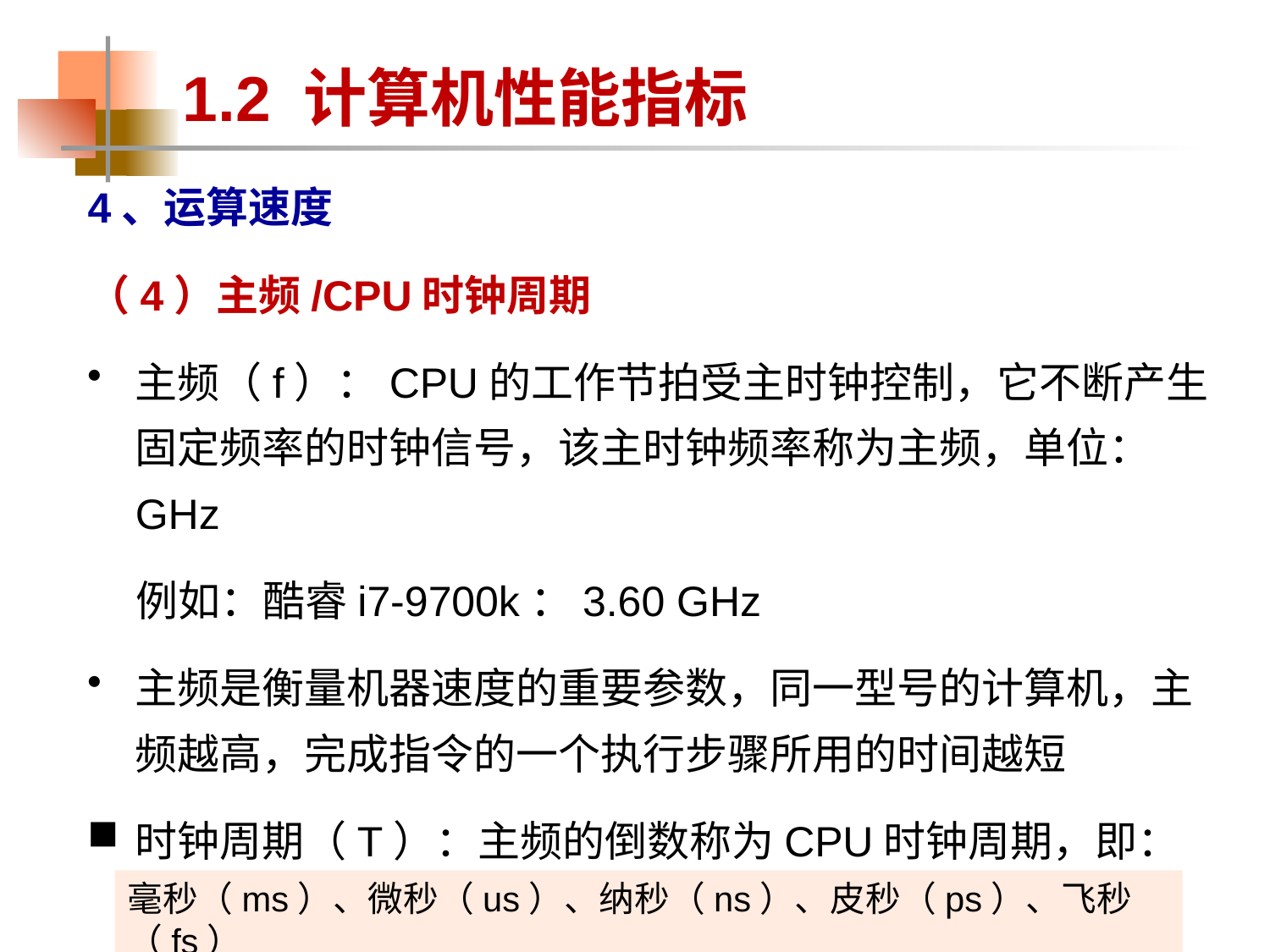

1.2 计算机性能指标
4、运算速度
（4）主频/CPU时钟周期
主频（f）：CPU的工作节拍受主时钟控制，它不断产生固定频率的时钟信号，该主时钟频率称为主频，单位：GHz
    例如：酷睿i7-9700k：3.60 GHz
主频是衡量机器速度的重要参数，同一型号的计算机，主频越高，完成指令的一个执行步骤所用的时间越短
时钟周期（T）：主频的倒数称为CPU时钟周期，即：T=1/f，单位：ns
毫秒（ms）、微秒（us）、纳秒（ns）、皮秒（ps）、飞秒（fs）